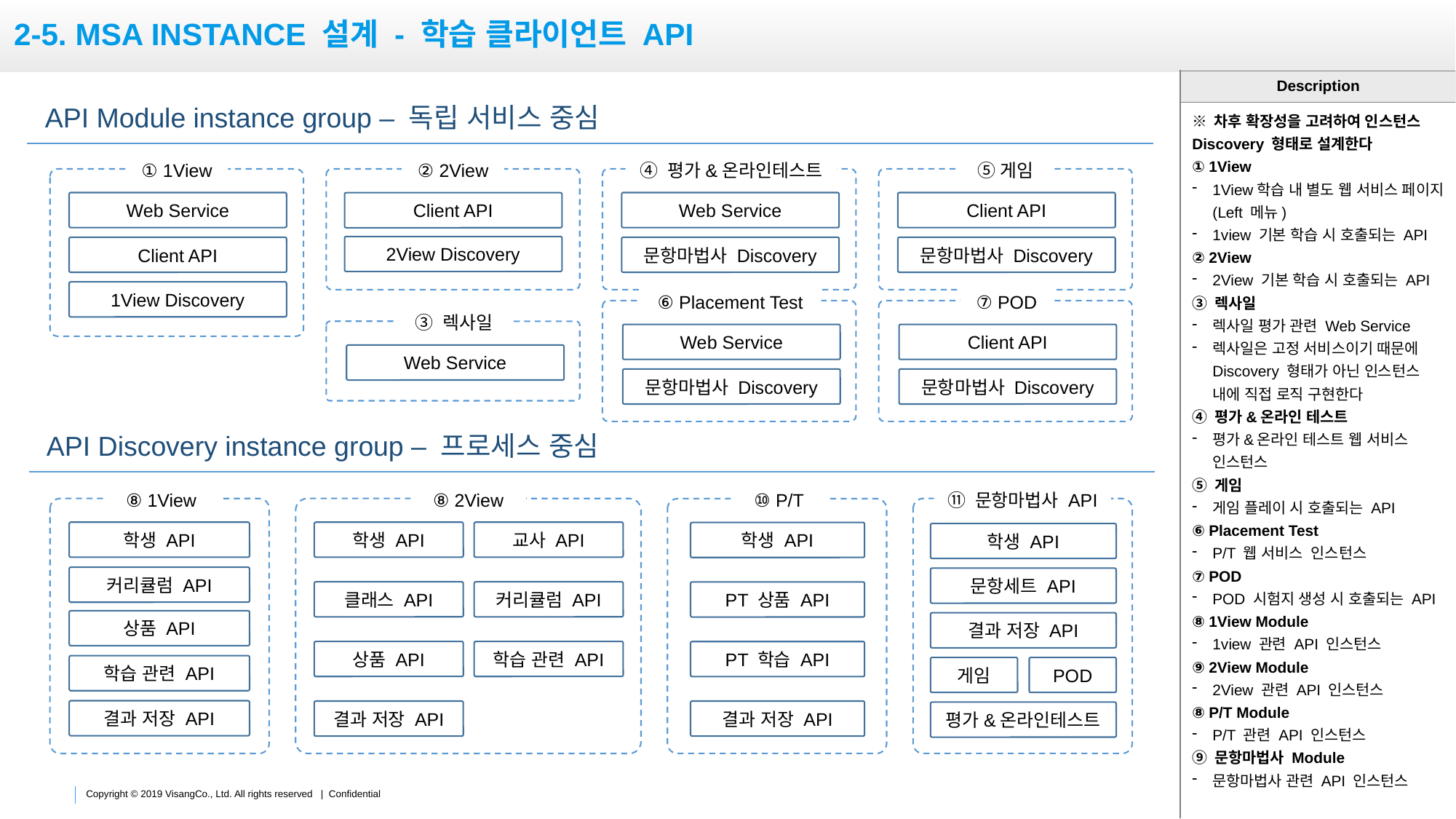

# 2-5. msa instance 설계 - 학습 클라이언트 API
API Module instance group – 독립 서비스 중심
※ 차후 확장성을 고려하여 인스턴스 Discovery 형태로 설계한다
① 1View
1View학습 내 별도 웹 서비스 페이지 (Left 메뉴)
1view 기본 학습 시 호출되는 API
② 2View
2View 기본 학습 시 호출되는 API
③ 렉사일
렉사일 평가 관련 Web Service
렉사일은 고정 서비스이기 때문에 Discovery 형태가 아닌 인스턴스 내에 직접 로직 구현한다
④ 평가&온라인 테스트
평가&온라인 테스트 웹 서비스 인스턴스
⑤ 게임
게임 플레이 시 호출되는 API
⑥ Placement Test
P/T 웹 서비스  인스턴스
⑦ POD
POD 시험지 생성 시 호출되는 API
⑧ 1View Module
1view 관련 API 인스턴스
⑨ 2View Module
2View 관련 API 인스턴스
⑧ P/T Module
P/T 관련 API 인스턴스
⑨ 문항마법사 Module
문항마법사 관련 API 인스턴스
① 1View

Web Service
Client API
1View Discovery
② 2View

Client API
2View Discovery
④ 평가&온라인테스트

Web Service
문항마법사 Discovery
⑤게임

Client API
문항마법사 Discovery
⑥ Placement Test

Web Service
문항마법사 Discovery
⑦ POD

Client API
문항마법사 Discovery
③ 렉사일

Web Service
API Discovery instance group – 프로세스 중심
⑧ 1View

학생 API
커리큘럼 API
상품 API
학습 관련 API
결과 저장 API
⑧ 2View

학생 API
교사 API
클래스 API
커리큘럼 API
상품 API
학습 관련 API
결과 저장 API
⑪ 문항마법사 API

학생 API
문항세트 API
결과 저장 API
게임
POD
평가&온라인테스트
⑩ P/T

학생 API
PT 상품 API
PT 학습 API
결과 저장 API